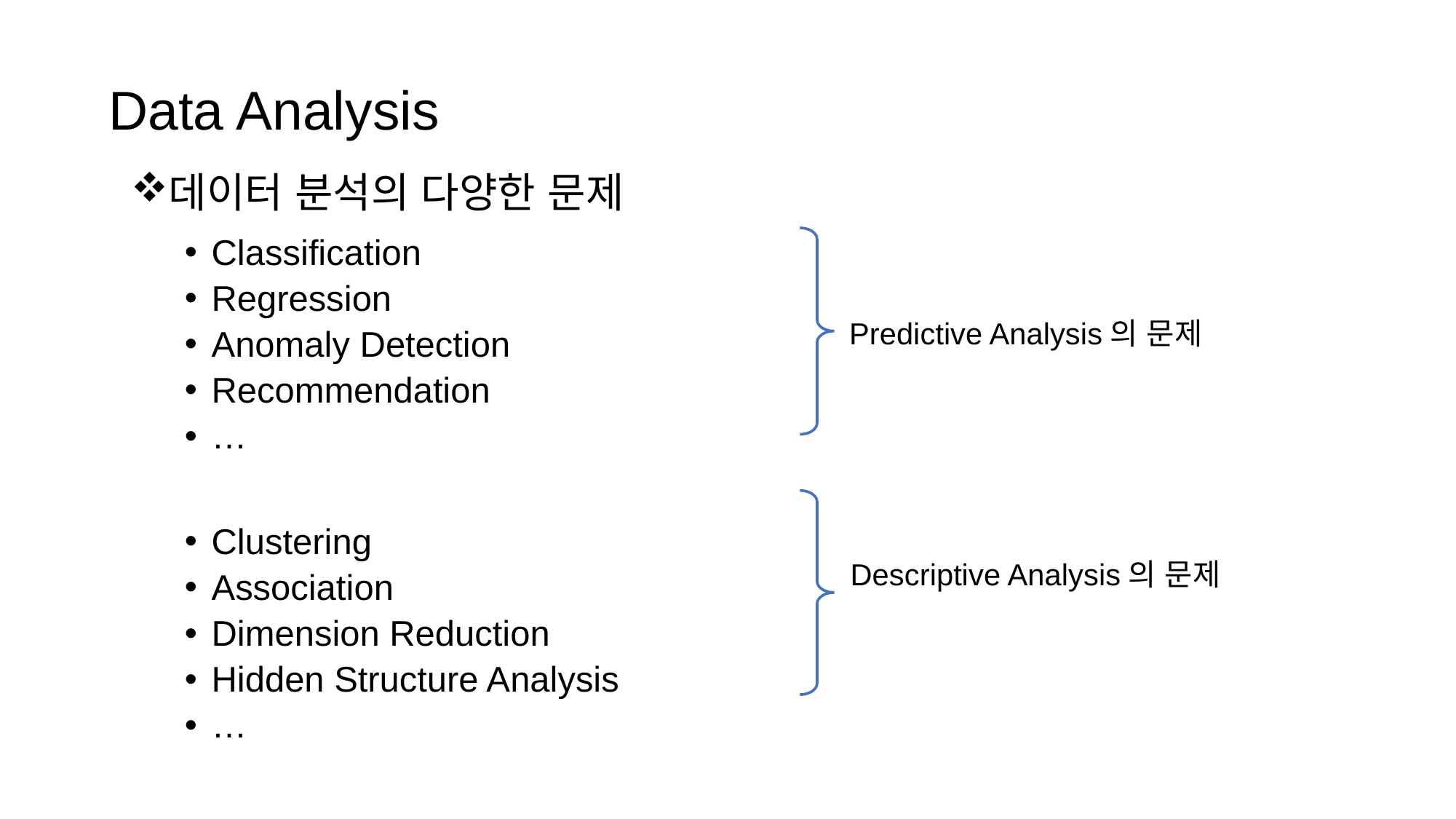

Data Analysis
데이터 분석의 다양한 문제
Classification
Regression
Anomaly Detection
Recommendation
…

Clustering
Association
Dimension Reduction
Hidden Structure Analysis
…

Predictive Analysis의 문제

Descriptive Analysis의 문제